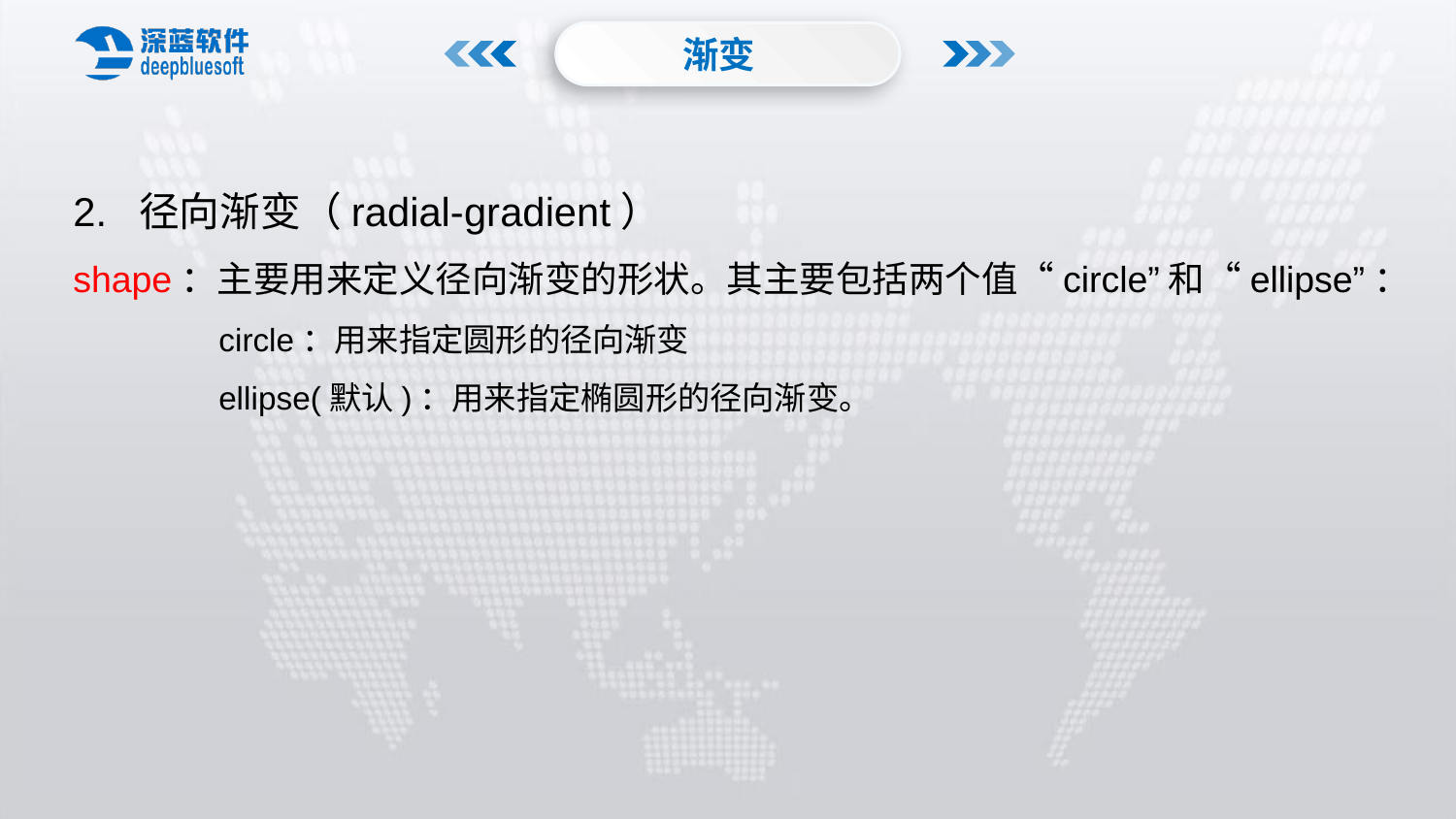

渐变

2.  径向渐变（radial-gradient）
shape：主要用来定义径向渐变的形状。其主要包括两个值“circle”和“ellipse”：
circle：用来指定圆形的径向渐变
ellipse(默认)：用来指定椭圆形的径向渐变。